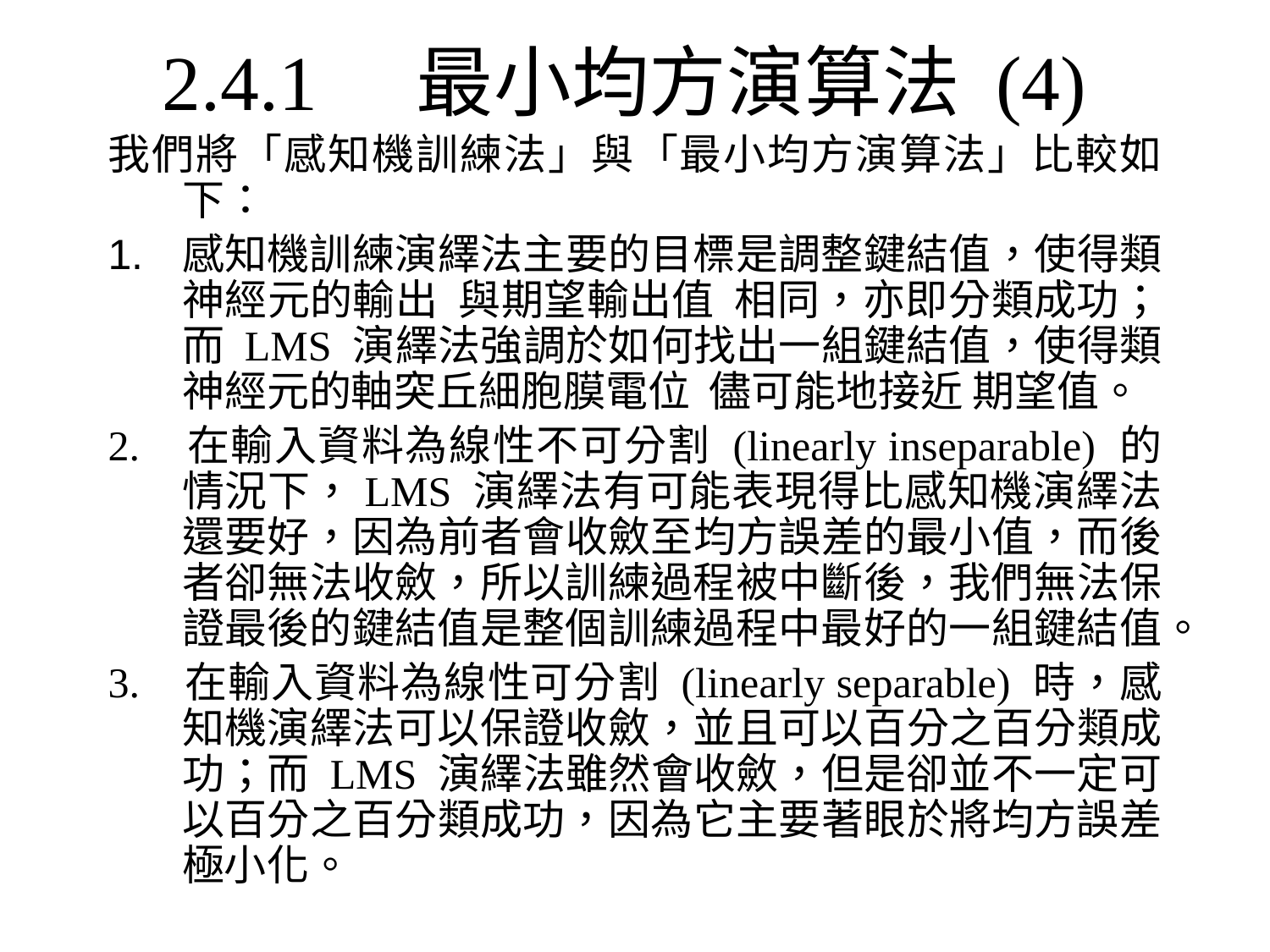

# 2.4.1	最小均方演算法 (4)
我們將「感知機訓練法」與「最小均方演算法」比較如下：
感知機訓練演繹法主要的目標是調整鍵結值，使得類神經元的輸出  與期望輸出值  相同，亦即分類成功；而 LMS 演繹法強調於如何找出一組鍵結值，使得類神經元的軸突丘細胞膜電位  儘可能地接近 期望值。
2.   在輸入資料為線性不可分割 (linearly inseparable) 的情況下，LMS 演繹法有可能表現得比感知機演繹法還要好，因為前者會收斂至均方誤差的最小值，而後者卻無法收斂，所以訓練過程被中斷後，我們無法保證最後的鍵結值是整個訓練過程中最好的一組鍵結值。
3.   在輸入資料為線性可分割 (linearly separable) 時，感知機演繹法可以保證收斂，並且可以百分之百分類成功；而 LMS 演繹法雖然會收斂，但是卻並不一定可以百分之百分類成功，因為它主要著眼於將均方誤差極小化。